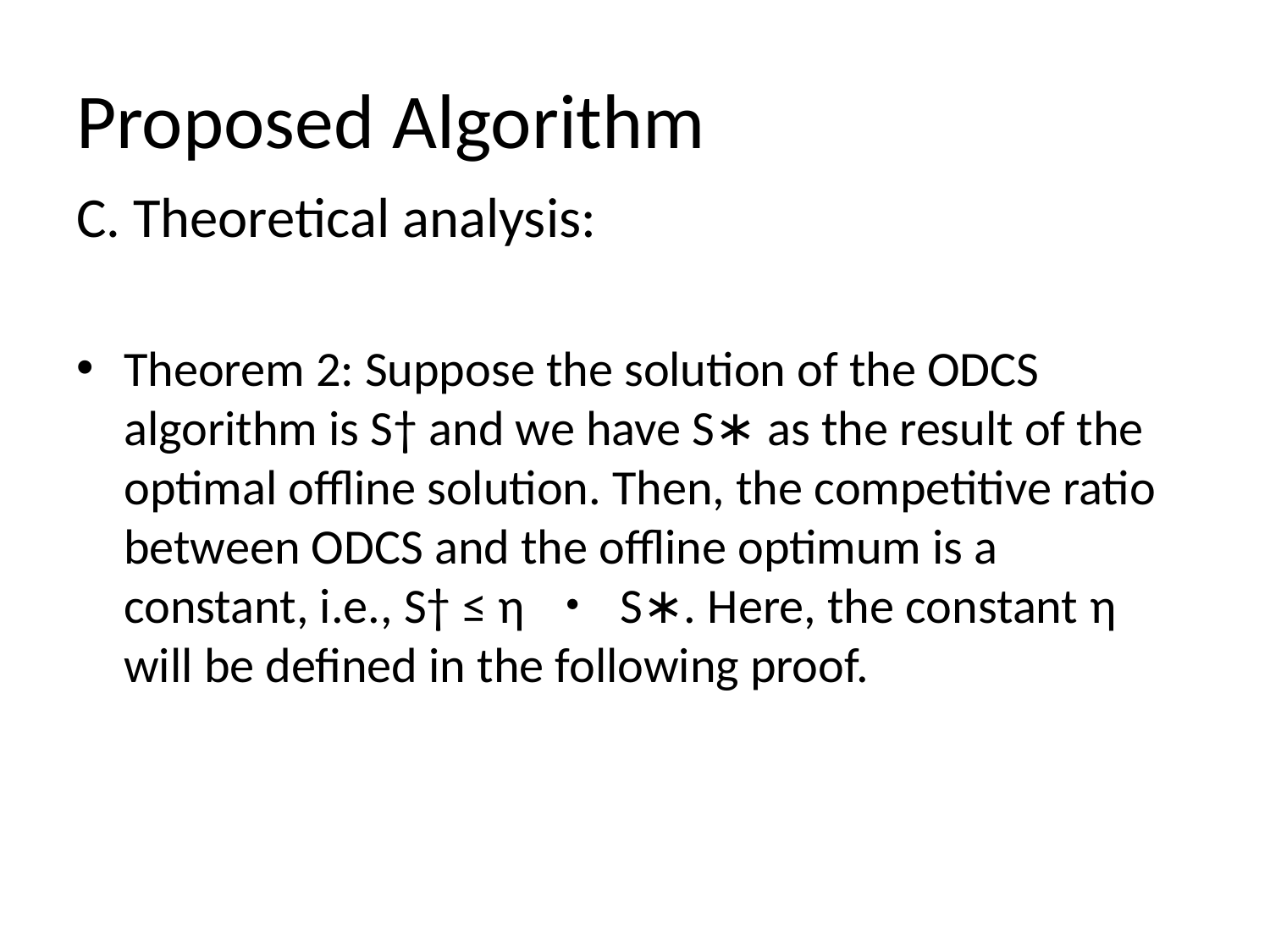

# Proposed Algorithm
C. Theoretical analysis:

Theorem 2: Suppose the solution of the ODCS algorithm is S† and we have S∗ as the result of the optimal offline solution. Then, the competitive ratio between ODCS and the offline optimum is a constant, i.e., S† ≤ η ・ S∗. Here, the constant η will be defined in the following proof.